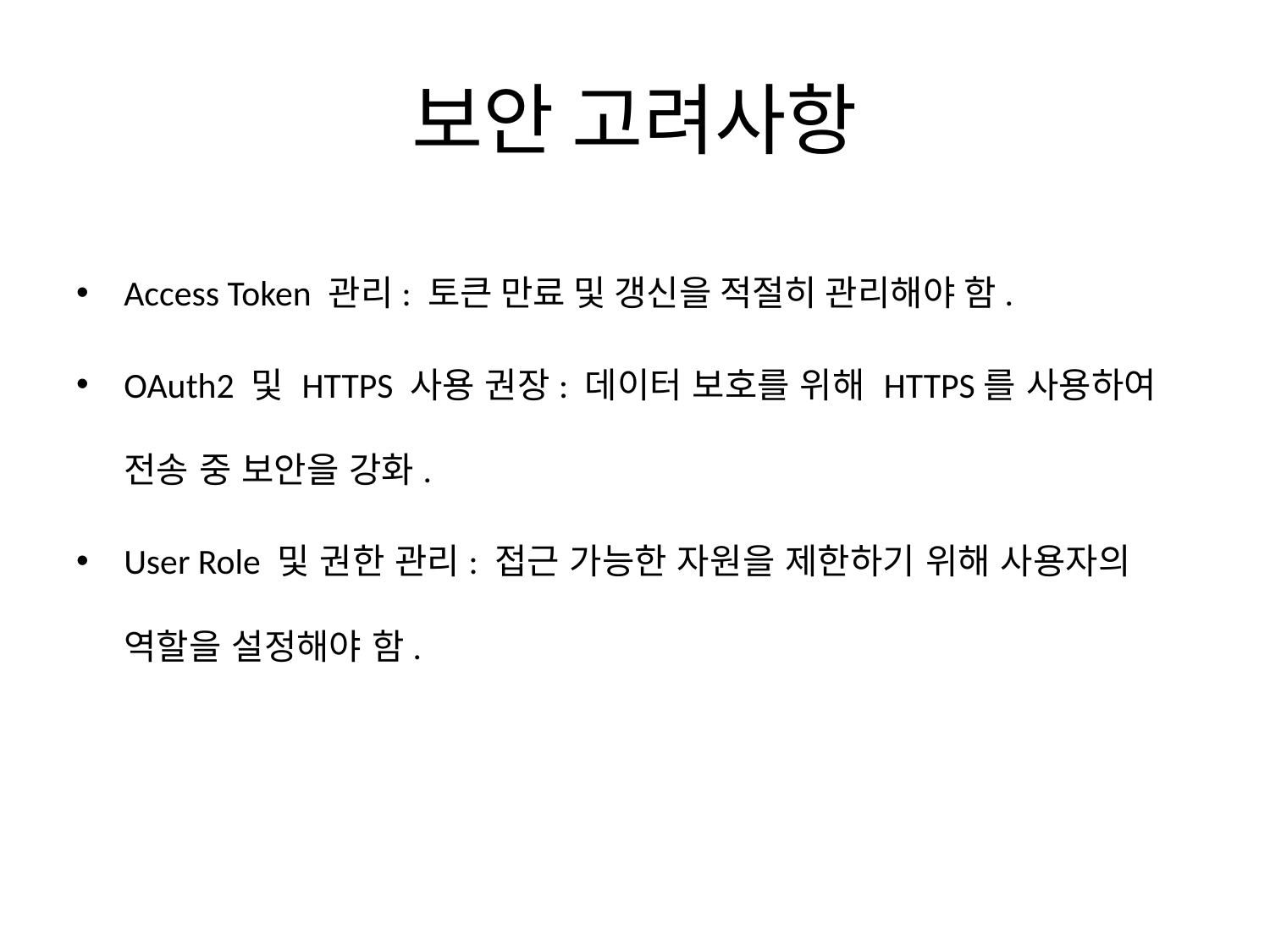

# 보안 고려사항
Access Token 관리: 토큰 만료 및 갱신을 적절히 관리해야 함.
OAuth2 및 HTTPS 사용 권장: 데이터 보호를 위해 HTTPS를 사용하여 전송 중 보안을 강화.
User Role 및 권한 관리: 접근 가능한 자원을 제한하기 위해 사용자의 역할을 설정해야 함.